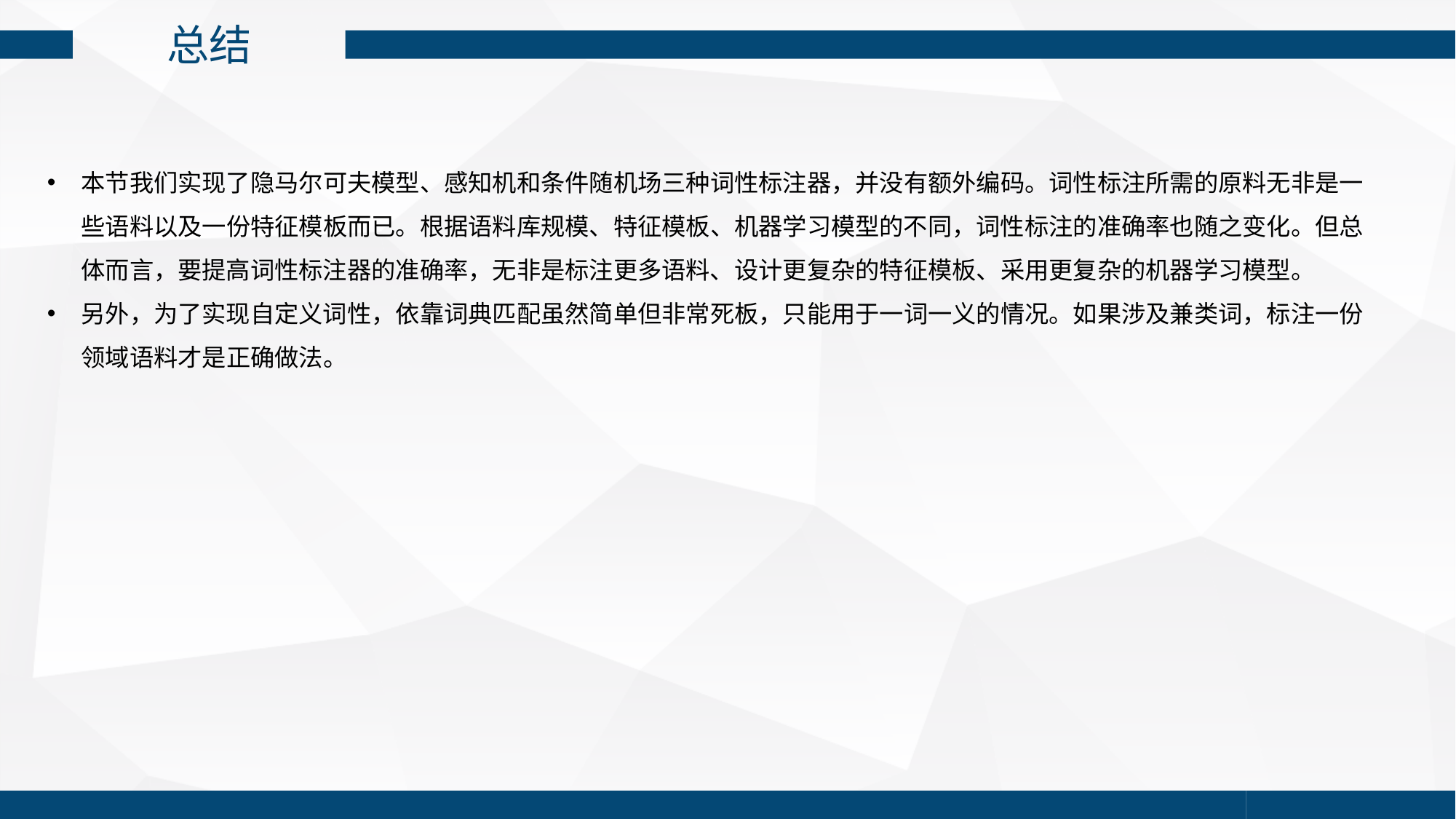

总结

本节我们实现了隐马尔可夫模型、感知机和条件随机场三种词性标注器，并没有额外编码。词性标注所需的原料无非是一些语料以及一份特征模板而已。根据语料库规模、特征模板、机器学习模型的不同，词性标注的准确率也随之变化。但总体而言，要提高词性标注器的准确率，无非是标注更多语料、设计更复杂的特征模板、采用更复杂的机器学习模型。
另外，为了实现自定义词性，依靠词典匹配虽然简单但非常死板，只能用于一词一义的情况。如果涉及兼类词，标注一份领域语料才是正确做法。